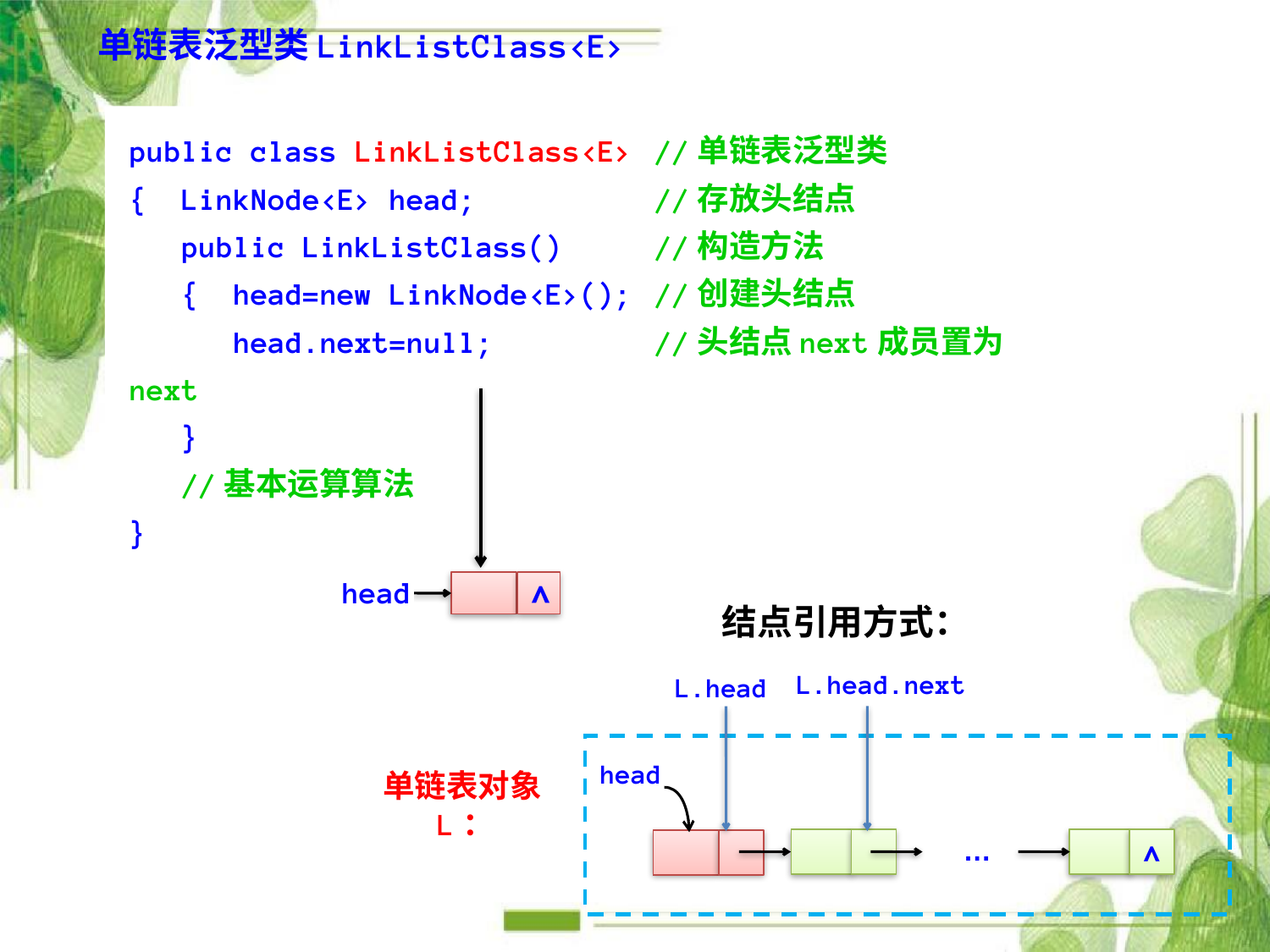

单链表泛型类LinkListClass<E>
public class LinkListClass<E>	 //单链表泛型类
{  LinkNode<E> head;		 //存放头结点
   public LinkListClass()	 //构造方法
   {  head=new LinkNode<E>();	 //创建头结点
      head.next=null;		 //头结点next成员置为next
   }
   //基本运算算法
}
head

∧

结点引用方式：
L.head.next
L.head
L.head

head
单链表对象L：

∧

…